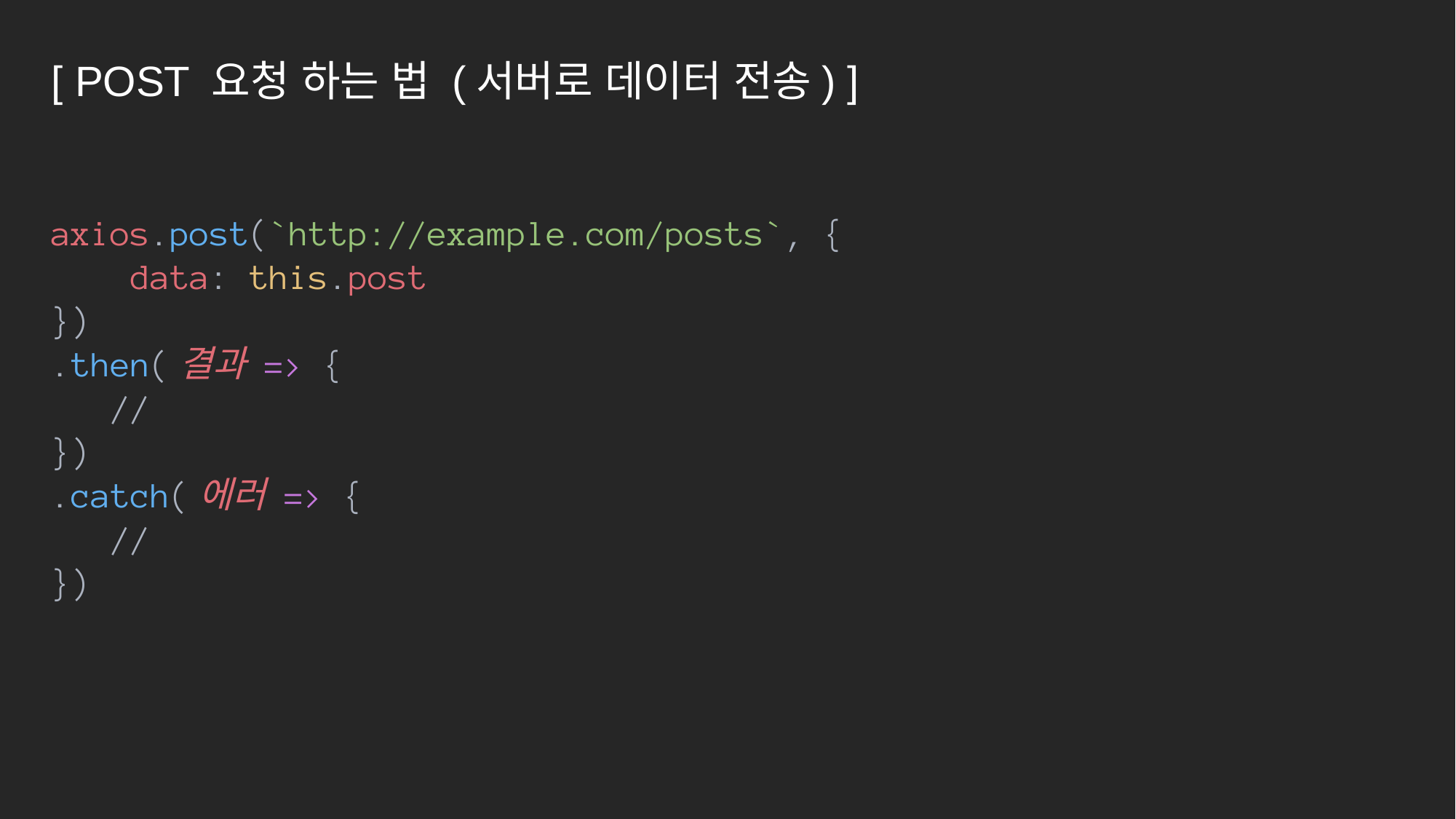

[ POST 요청 하는 법 (서버로 데이터 전송) ]
axios.post(`http://example.com/posts`, {
    data: this.post
})
.then(결과 => {
   //
})
.catch(에러 => {
   //
})